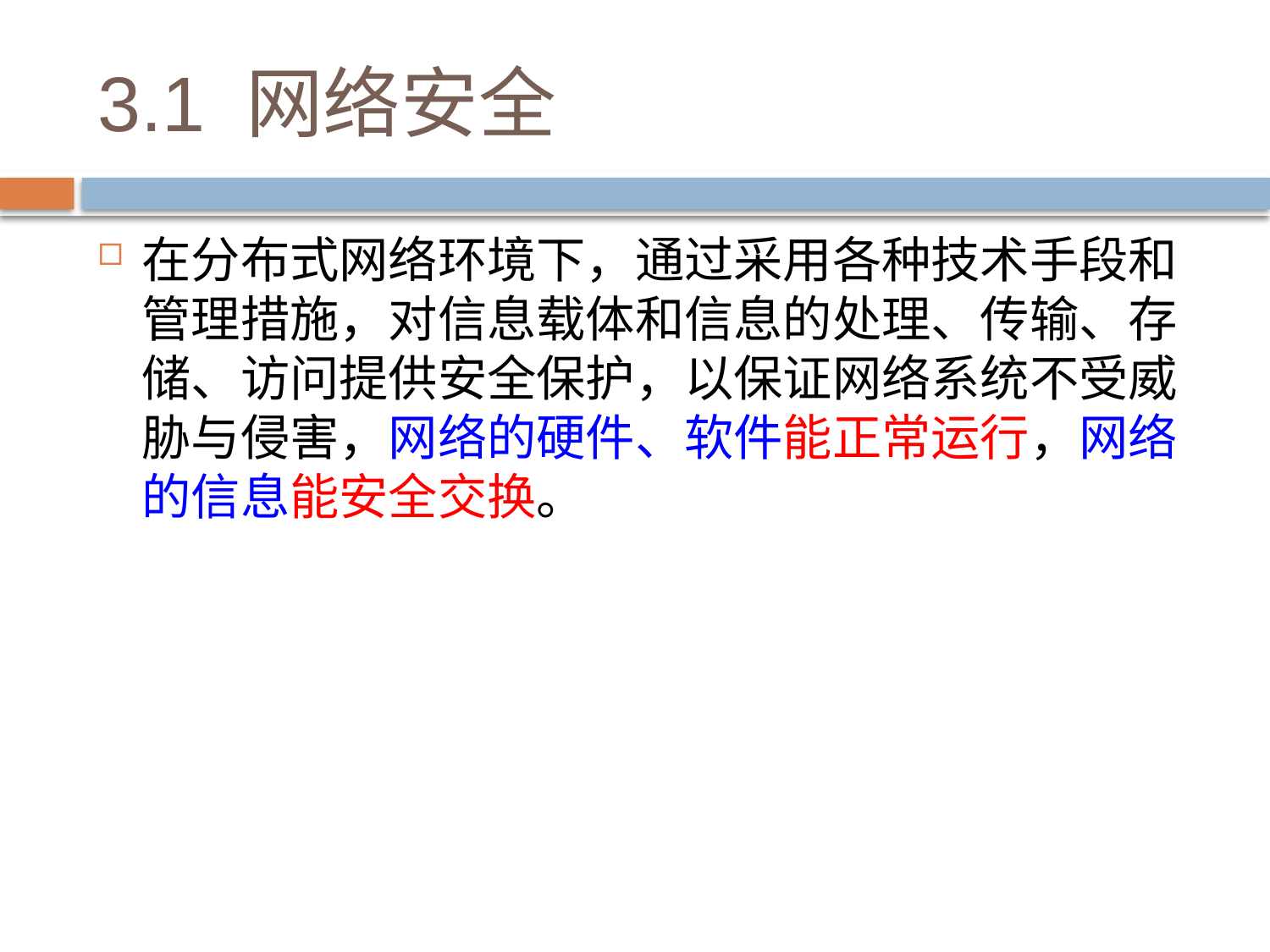

# 3.1 网络安全
在分布式网络环境下，通过采用各种技术手段和管理措施，对信息载体和信息的处理、传输、存储、访问提供安全保护，以保证网络系统不受威胁与侵害，网络的硬件、软件能正常运行，网络的信息能安全交换。